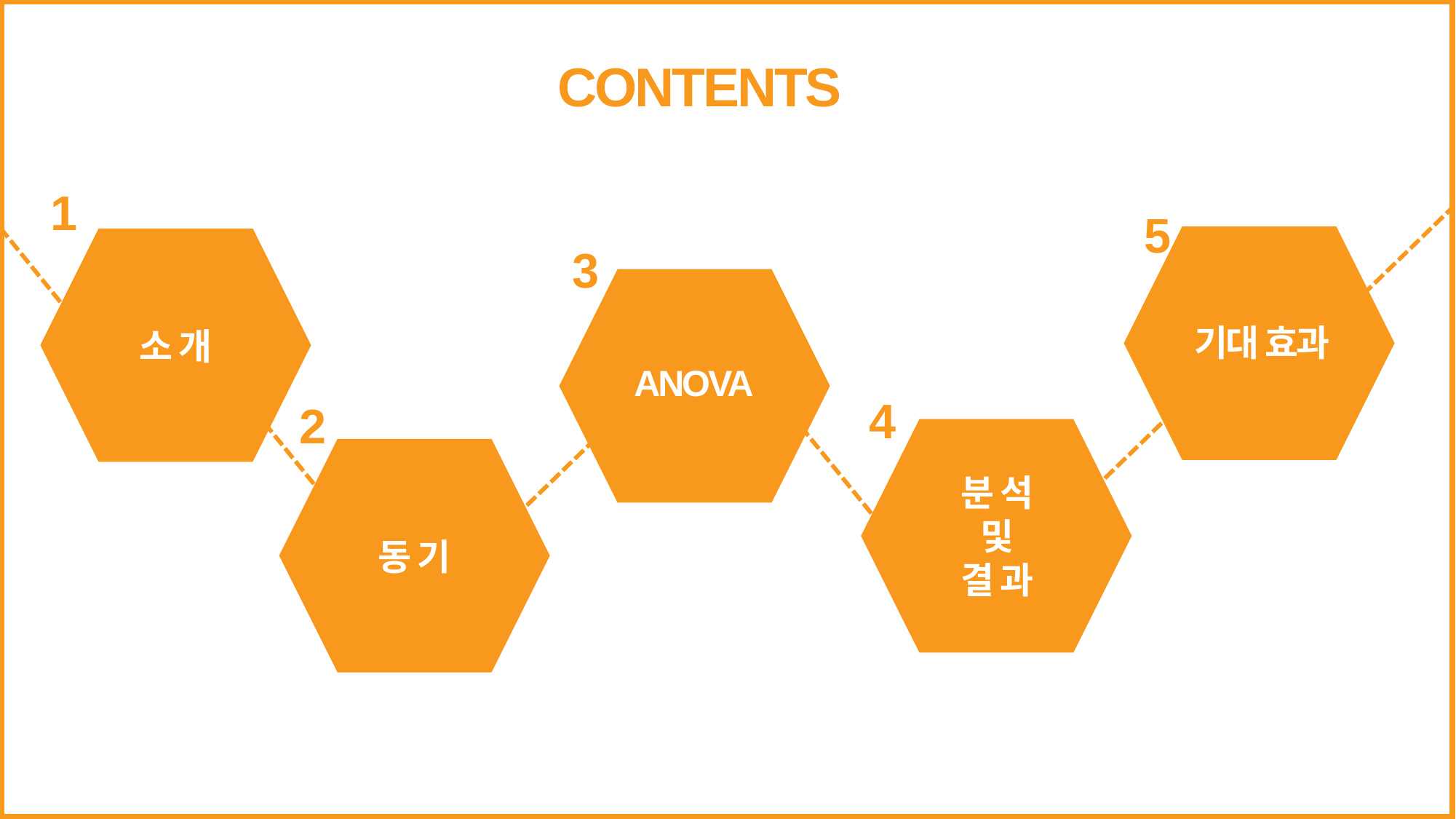

CONTENTS
1
5

3

기대 효과
소 개
ANOVA
4
2

분 석
및
결 과
동 기